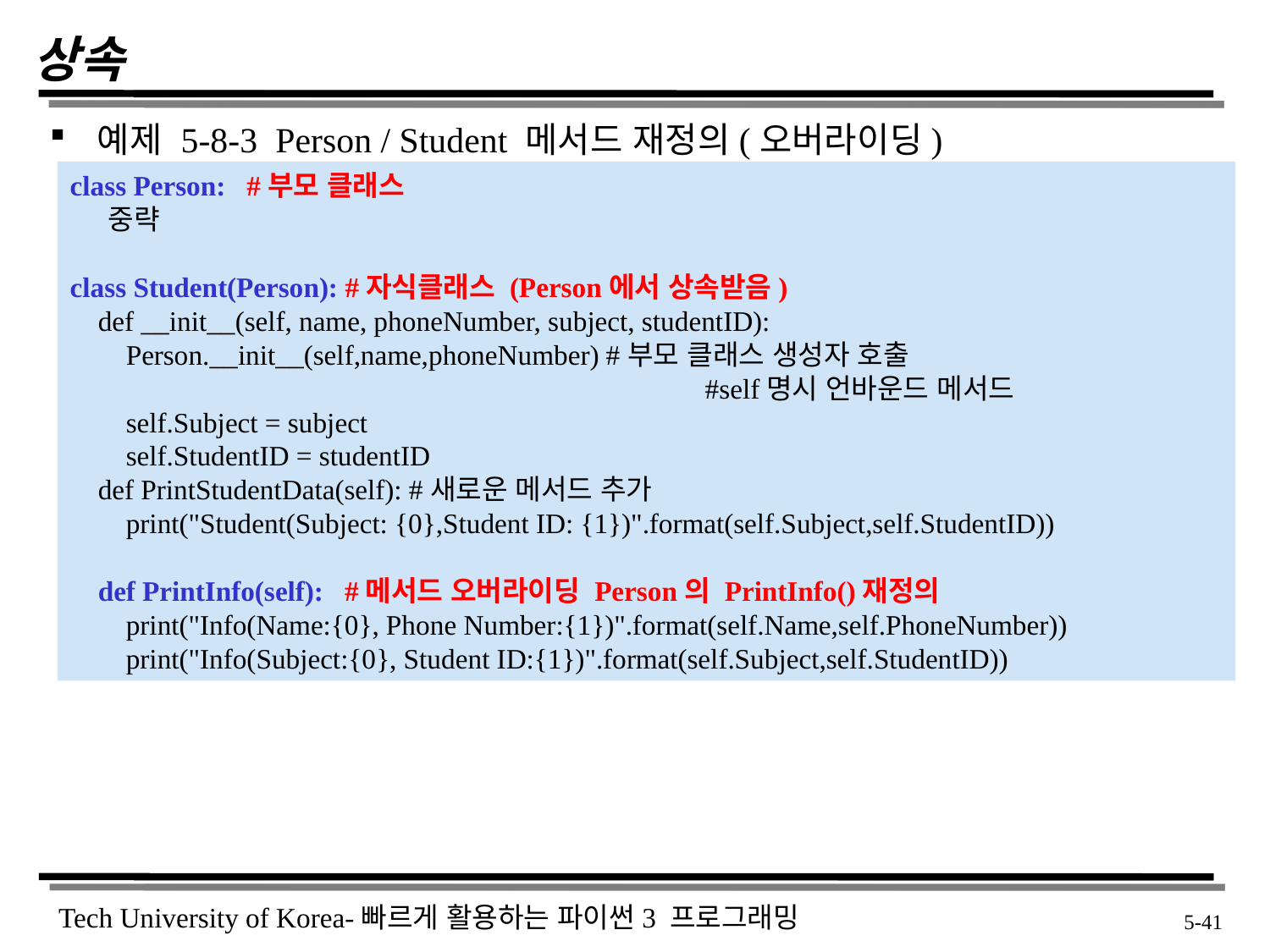

# 상속
예제 5-8-3  Person / Student 메서드 재정의(오버라이딩)

class Person:   #부모 클래스
    중략

class Student(Person): #자식클래스 (Person에서 상속받음)
    def __init__(self, name, phoneNumber, subject, studentID):
        Person.__init__(self,name,phoneNumber) #부모 클래스 생성자 호출
					#self명시 언바운드 메서드
        self.Subject = subject
        self.StudentID = studentID
    def PrintStudentData(self): #새로운 메서드 추가
        print("Student(Subject: {0},Student ID: {1})".format(self.Subject,self.StudentID))

    def PrintInfo(self):   #메서드 오버라이딩 Person의 PrintInfo()재정의
        print("Info(Name:{0}, Phone Number:{1})".format(self.Name,self.PhoneNumber))
        print("Info(Subject:{0}, Student ID:{1})".format(self.Subject,self.StudentID))
 5-41